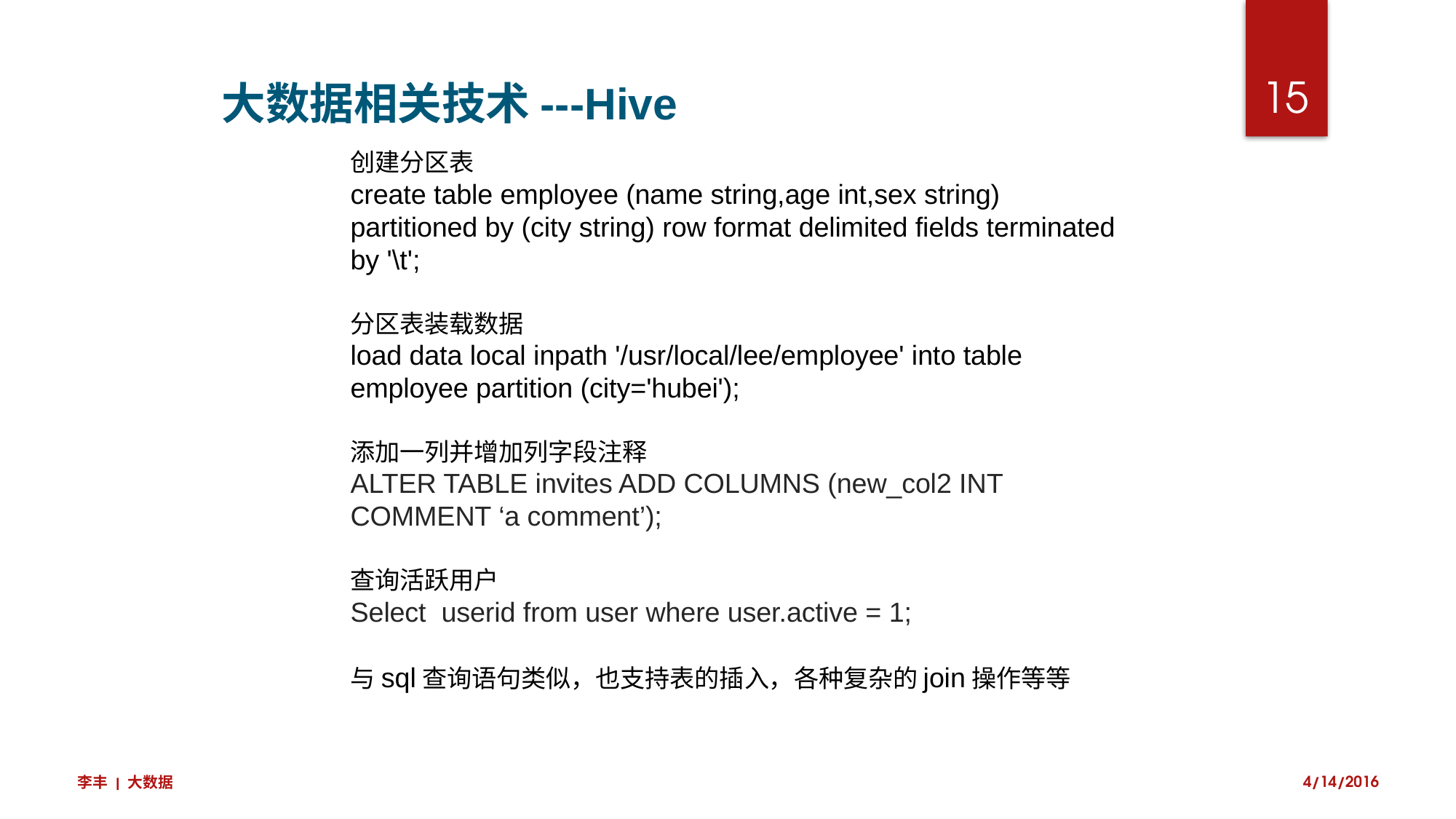

15
大数据相关技术---Hive

创建分区表
create table employee (name string,age int,sex string) partitioned by (city string) row format delimited fields terminated by '\t';

分区表装载数据
load data local inpath '/usr/local/lee/employee' into table employee partition (city='hubei');
添加一列并增加列字段注释 
ALTER TABLE invites ADD COLUMNS (new_col2 INT COMMENT ‘a comment’);
查询活跃用户
Select  userid from user where user.active = 1;

与sql查询语句类似，也支持表的插入，各种复杂的join操作等等

李丰 | 大数据
4/14/2016